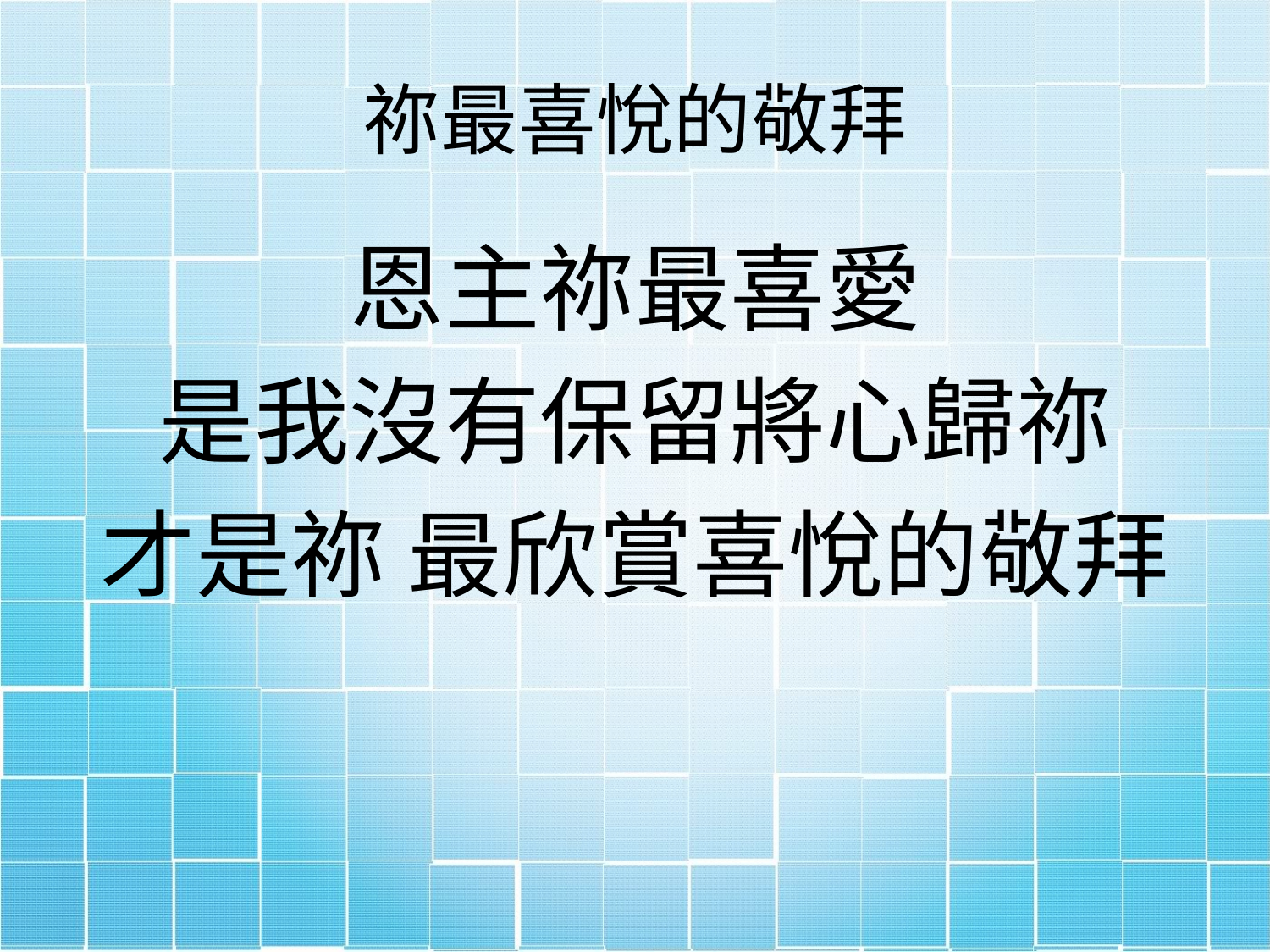

# 祢最喜悅的敬拜
恩主祢最喜愛
是我沒有保留將心歸祢
才是祢 最欣賞喜悅的敬拜